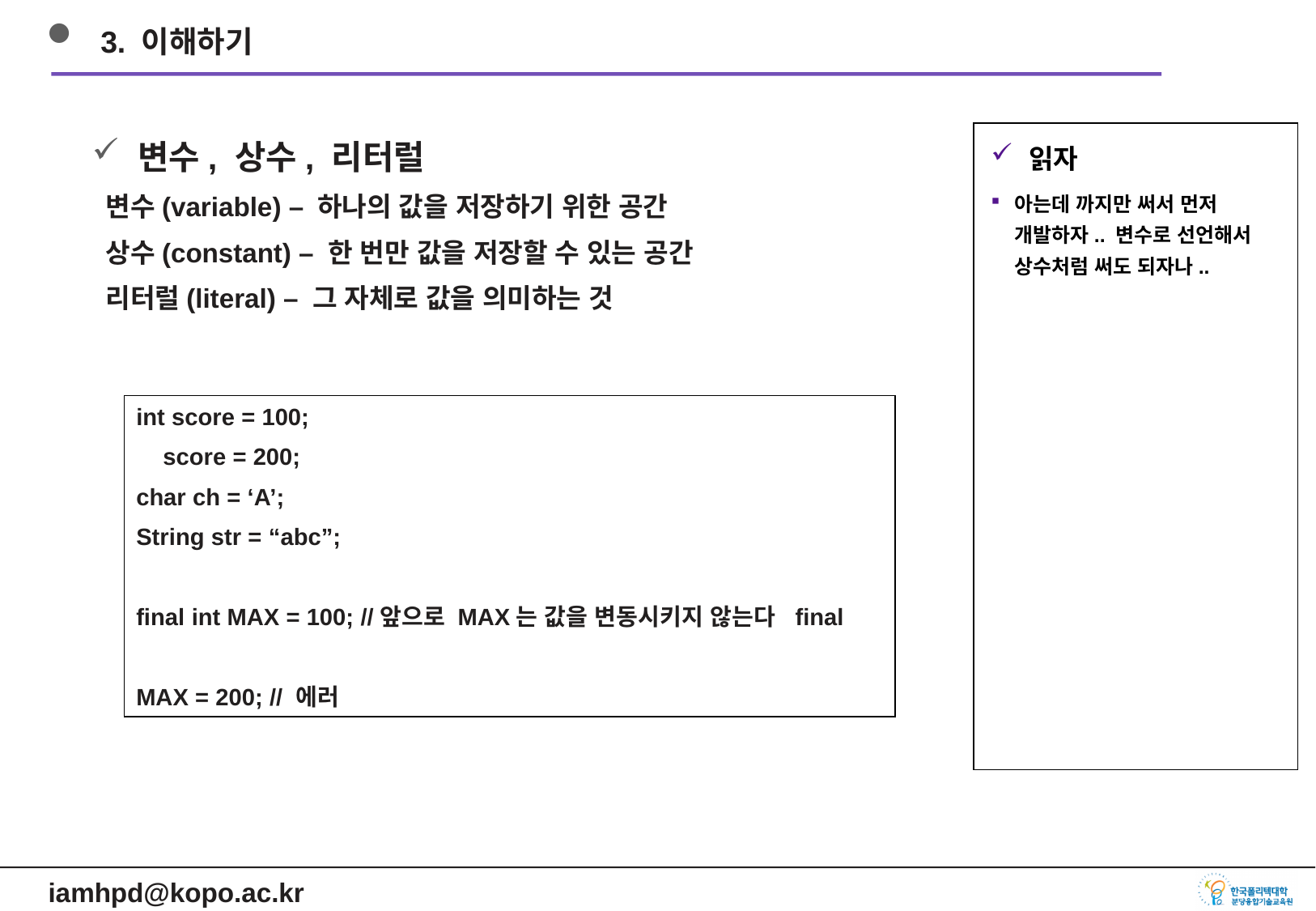

3. 이해하기
읽자
아는데 까지만 써서 먼저 개발하자.. 변수로 선언해서 상수처럼 써도 되자나..

변수, 상수, 리터럴
 변수(variable) – 하나의 값을 저장하기 위한 공간
 상수(constant) – 한 번만 값을 저장할 수 있는 공간
 리터럴(literal) – 그 자체로 값을 의미하는 것
int score = 100;
    score = 200;
char ch = ‘A’;
String str = “abc”;

final int MAX = 100; //앞으로 MAX는 값을 변동시키지 않는다  final

MAX = 200; // 에러